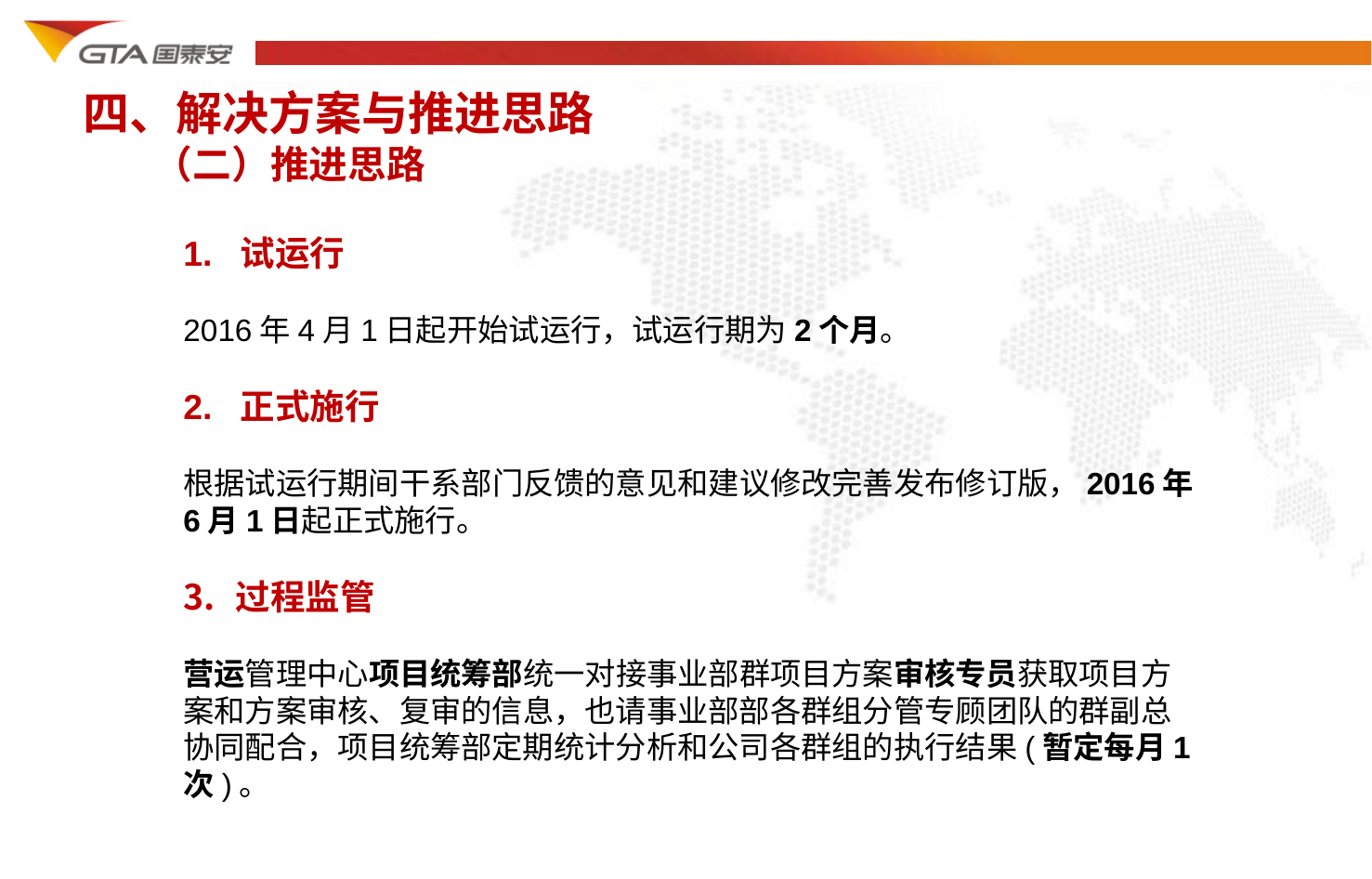

四、解决方案与推进思路
       （二）推进思路
1.  试运行

2016年4月1日起开始试运行，试运行期为2个月。

2.  正式施行

根据试运行期间干系部门反馈的意见和建议修改完善发布修订版，2016年6月1日起正式施行。

过程监管

营运管理中心项目统筹部统一对接事业部群项目方案审核专员获取项目方案和方案审核、复审的信息，也请事业部部各群组分管专顾团队的群副总协同配合，项目统筹部定期统计分析和公司各群组的执行结果(暂定每月1次)。